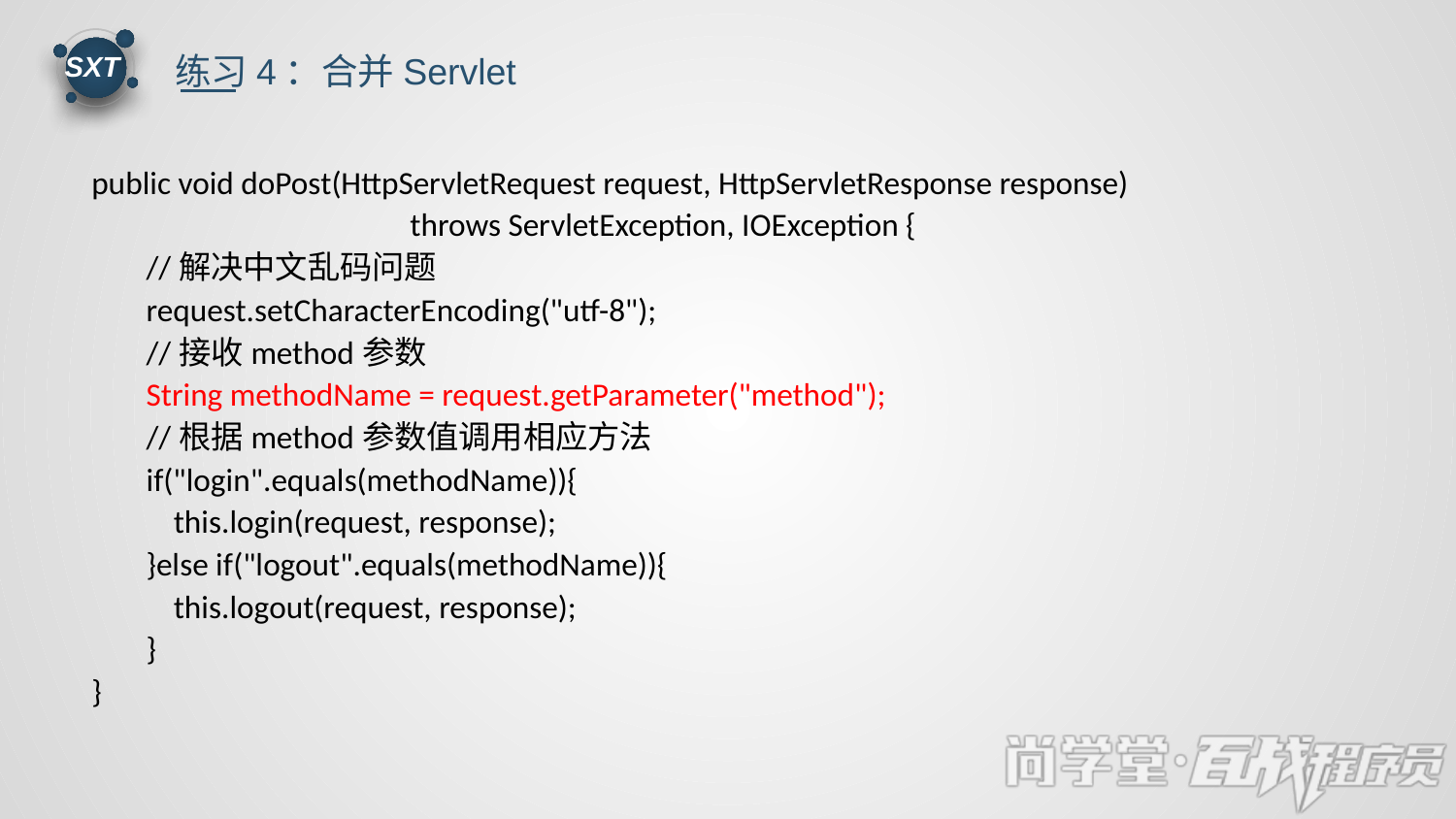

练习4：合并Servlet
SXT
public void doPost(HttpServletRequest request, HttpServletResponse response)
			throws ServletException, IOException {
//解决中文乱码问题
request.setCharacterEncoding("utf-8");
//接收method参数
String methodName = request.getParameter("method");
//根据method参数值调用相应方法
if("login".equals(methodName)){
	this.login(request, response);
}else if("logout".equals(methodName)){
	this.logout(request, response);
}
}